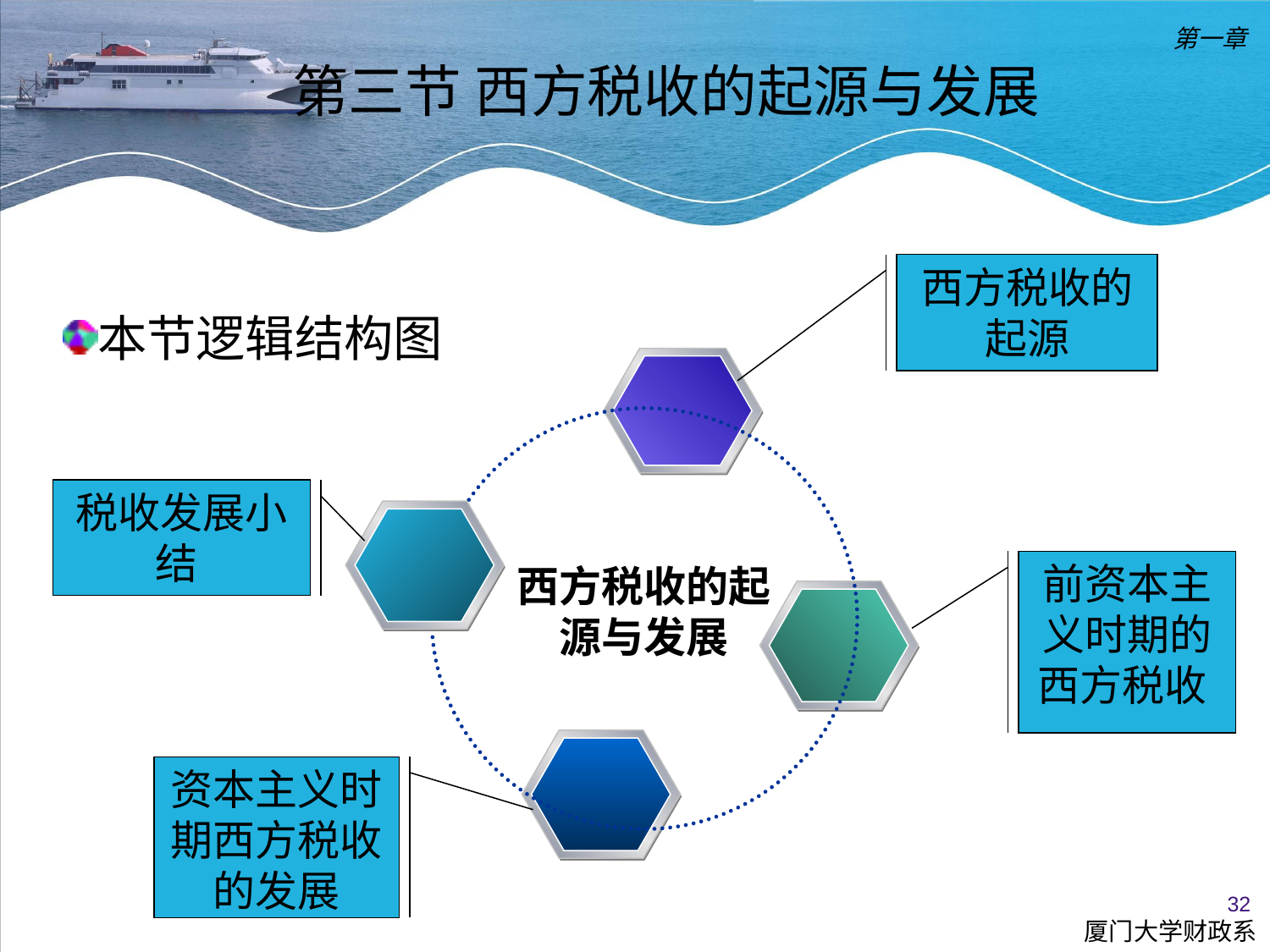

第一章
第三节 西方税收的起源与发展

本节逻辑结构图

西方税收的起源

税收发展小结

前资本主义时期的西方税收
西方税收的起源与发展

资本主义时期西方税收的发展
32
厦门大学财政系